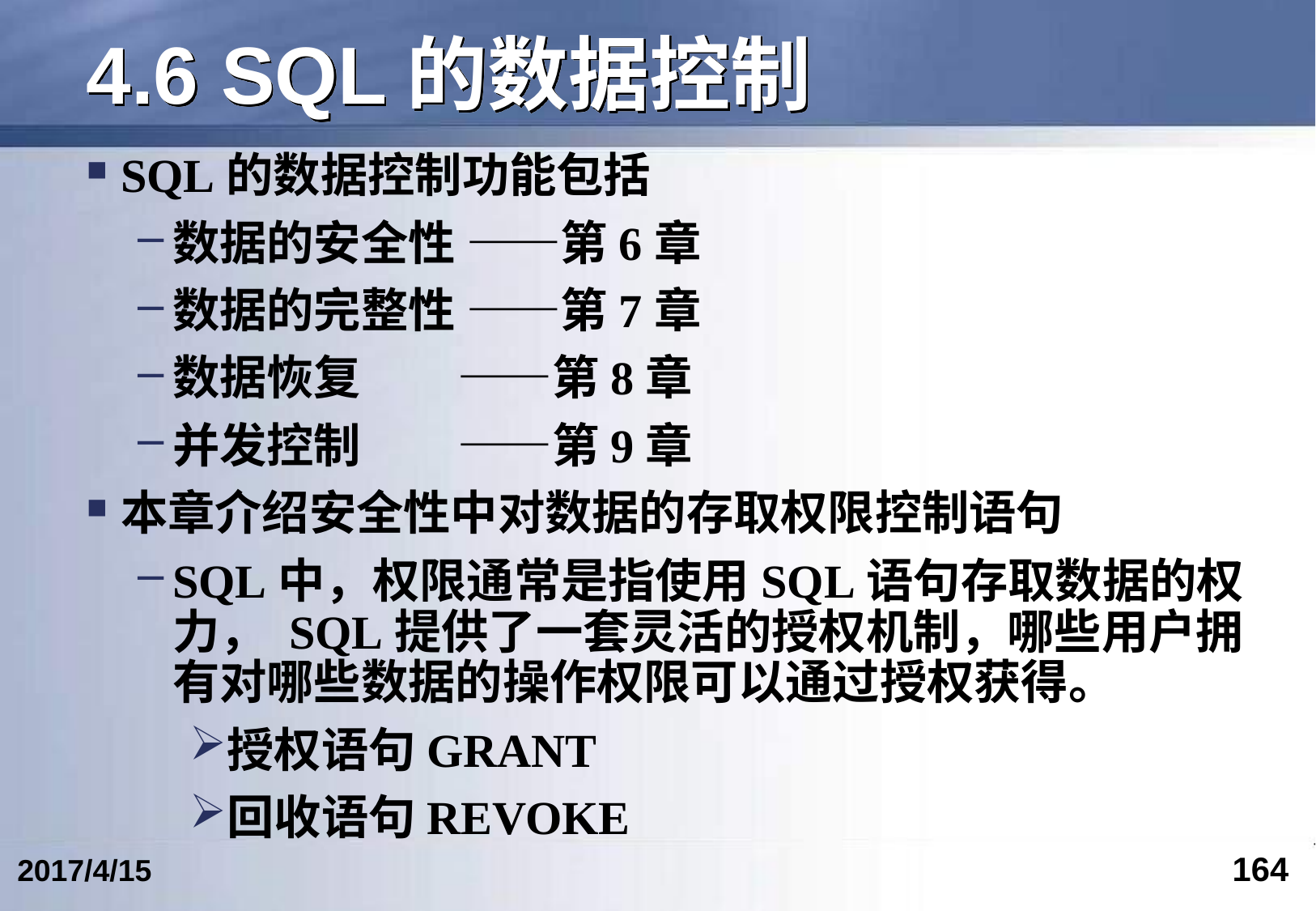

# 4.6 SQL的数据控制
SQL的数据控制功能包括
数据的安全性 ——第6章
数据的完整性 ——第7章
数据恢复         ——第8章
并发控制         ——第9章
本章介绍安全性中对数据的存取权限控制语句
SQL中，权限通常是指使用SQL语句存取数据的权力， SQL提供了一套灵活的授权机制，哪些用户拥有对哪些数据的操作权限可以通过授权获得。
授权语句GRANT
回收语句REVOKE
164
2017/4/15